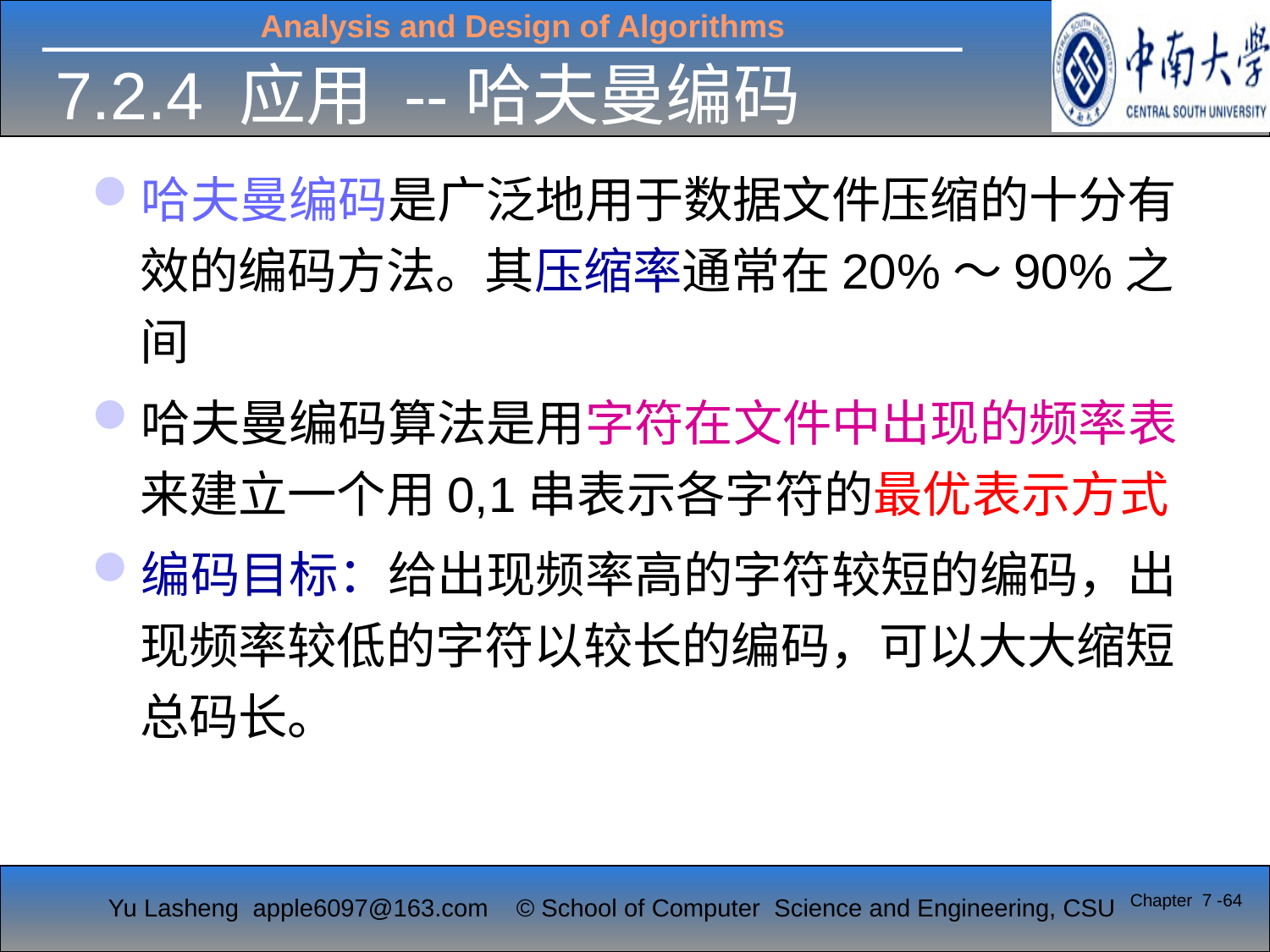

# 7.2.4 应用 --哈夫曼编码
哈夫曼编码是广泛地用于数据文件压缩的十分有效的编码方法。其压缩率通常在20%～90%之间
哈夫曼编码算法是用字符在文件中出现的频率表来建立一个用0,1串表示各字符的最优表示方式
编码目标：给出现频率高的字符较短的编码，出现频率较低的字符以较长的编码，可以大大缩短总码长。
Chapter  7 -64